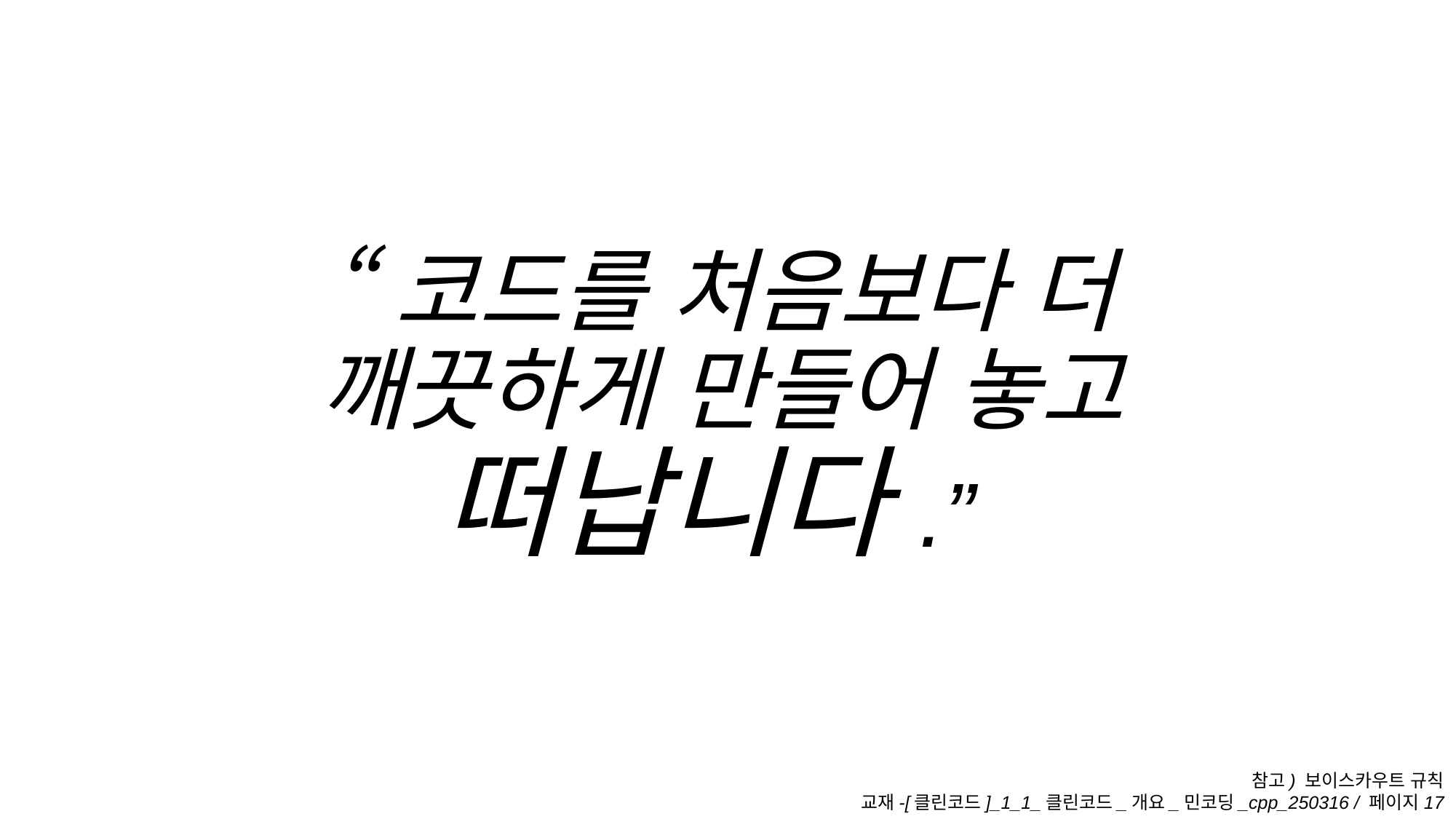

“코드를 처음보다 더 깨끗하게 만들어 놓고 떠납니다.”
참고) 보이스카우트 규칙
교재-[클린코드]_1_1_클린코드_개요_민코딩_cpp_250316 / 페이지17